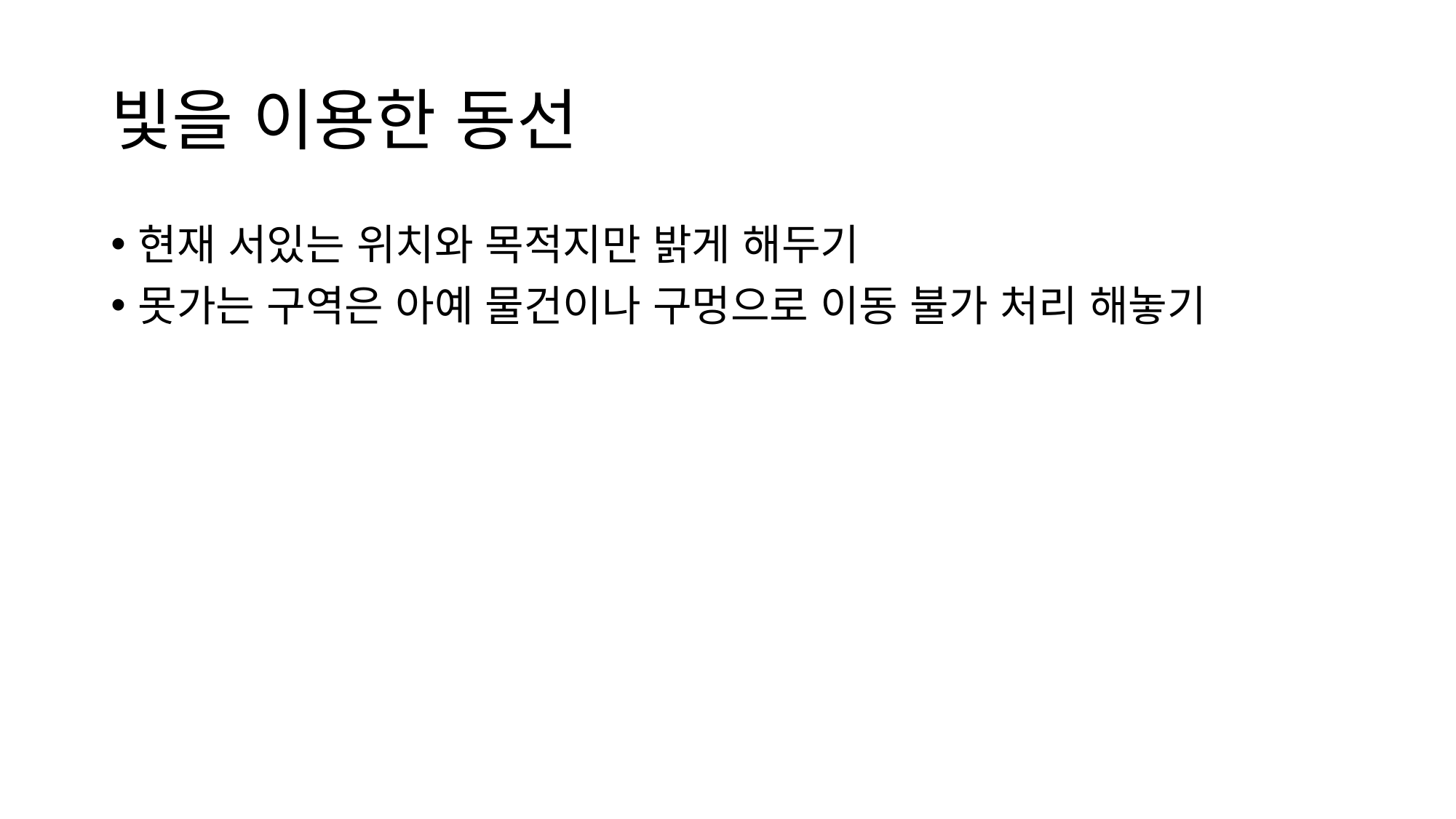

# 빛을 이용한 동선
현재 서있는 위치와 목적지만 밝게 해두기
못가는 구역은 아예 물건이나 구멍으로 이동 불가 처리 해놓기